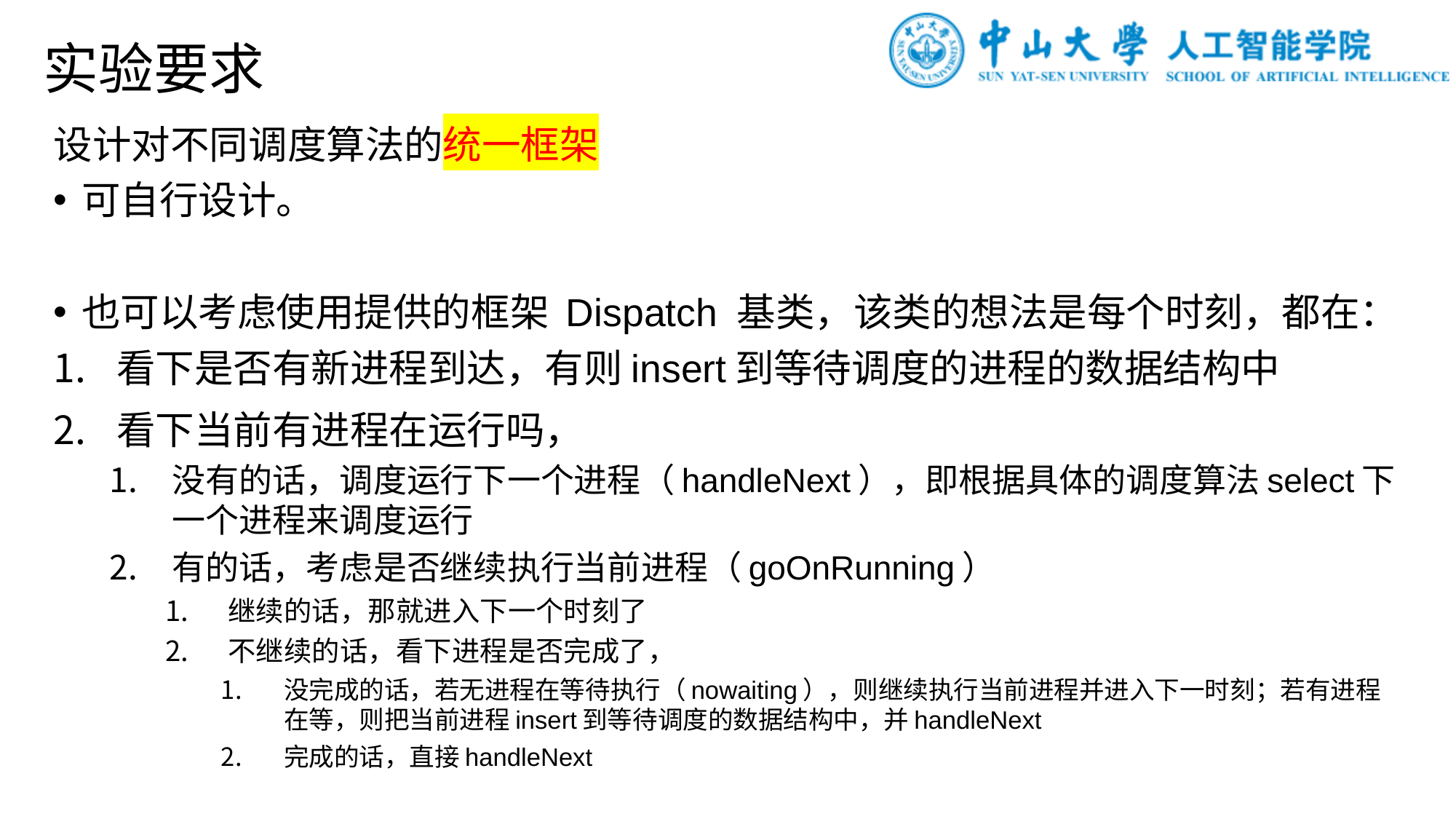

# 实验要求
设计对不同调度算法的统一框架
可自行设计。

也可以考虑使用提供的框架 Dispatch 基类，该类的想法是每个时刻，都在：
看下是否有新进程到达，有则insert到等待调度的进程的数据结构中
看下当前有进程在运行吗，
没有的话，调度运行下一个进程（handleNext），即根据具体的调度算法select下一个进程来调度运行
有的话，考虑是否继续执行当前进程（goOnRunning）
继续的话，那就进入下一个时刻了
不继续的话，看下进程是否完成了，
没完成的话，若无进程在等待执行（nowaiting），则继续执行当前进程并进入下一时刻；若有进程在等，则把当前进程insert到等待调度的数据结构中，并handleNext
完成的话，直接handleNext